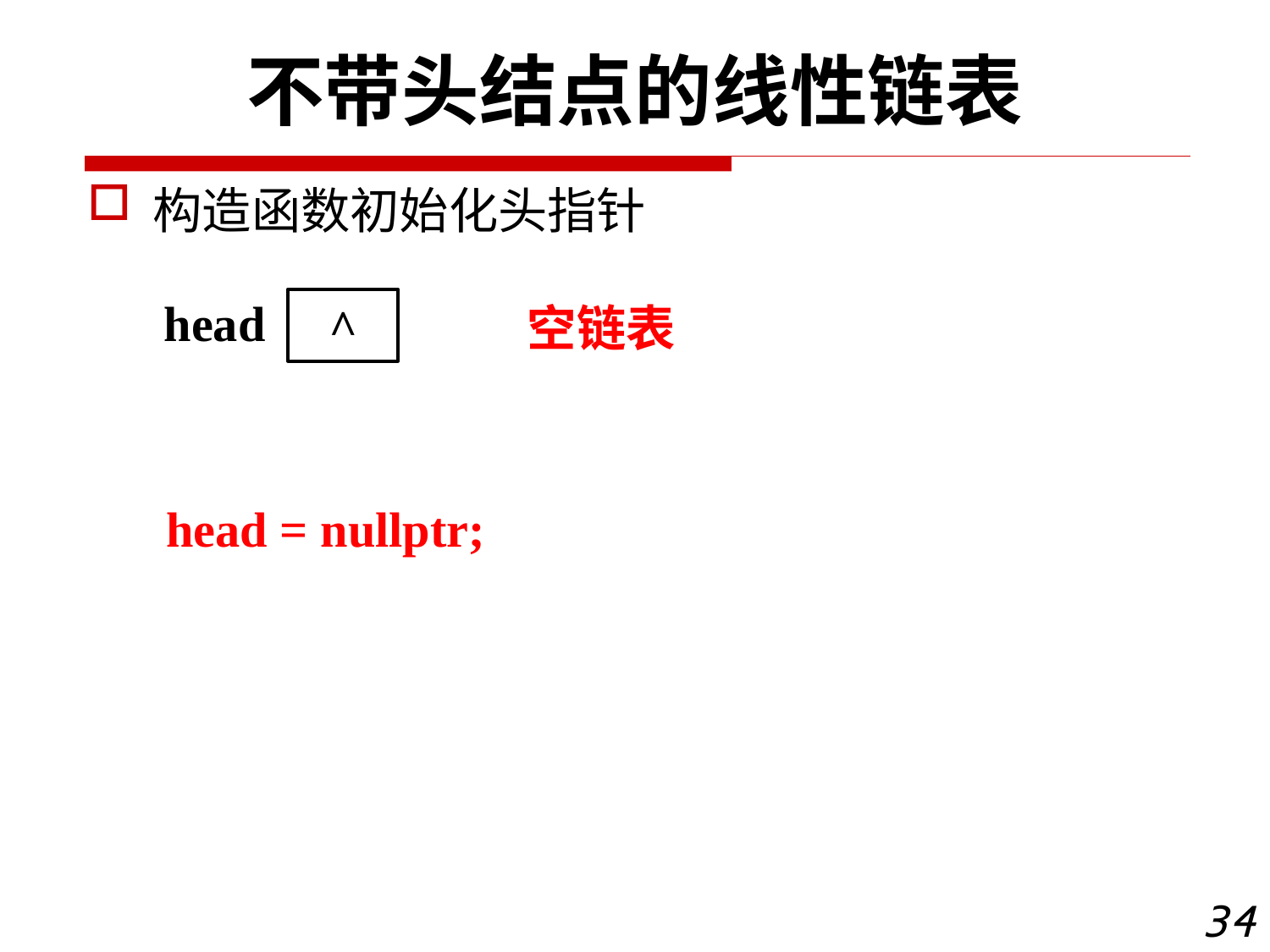

不带头结点的线性链表
构造函数初始化头指针
head
^
空链表
head = nullptr;
34